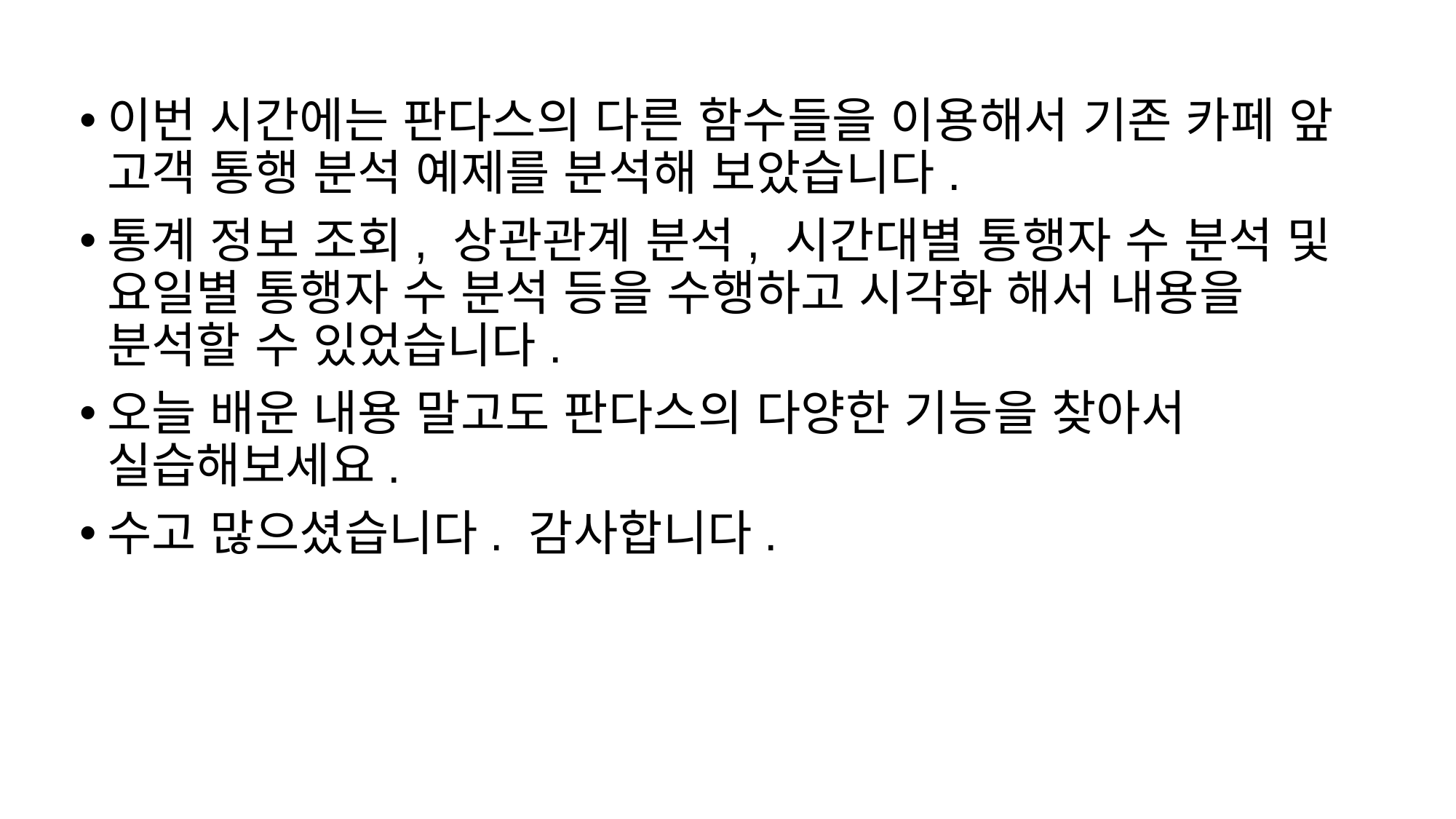

이번 시간에는 판다스의 다른 함수들을 이용해서 기존 카페 앞 고객 통행 분석 예제를 분석해 보았습니다.
통계 정보 조회, 상관관계 분석, 시간대별 통행자 수 분석 및 요일별 통행자 수 분석 등을 수행하고 시각화 해서 내용을 분석할 수 있었습니다.
오늘 배운 내용 말고도 판다스의 다양한 기능을 찾아서 실습해보세요.
수고 많으셨습니다. 감사합니다.